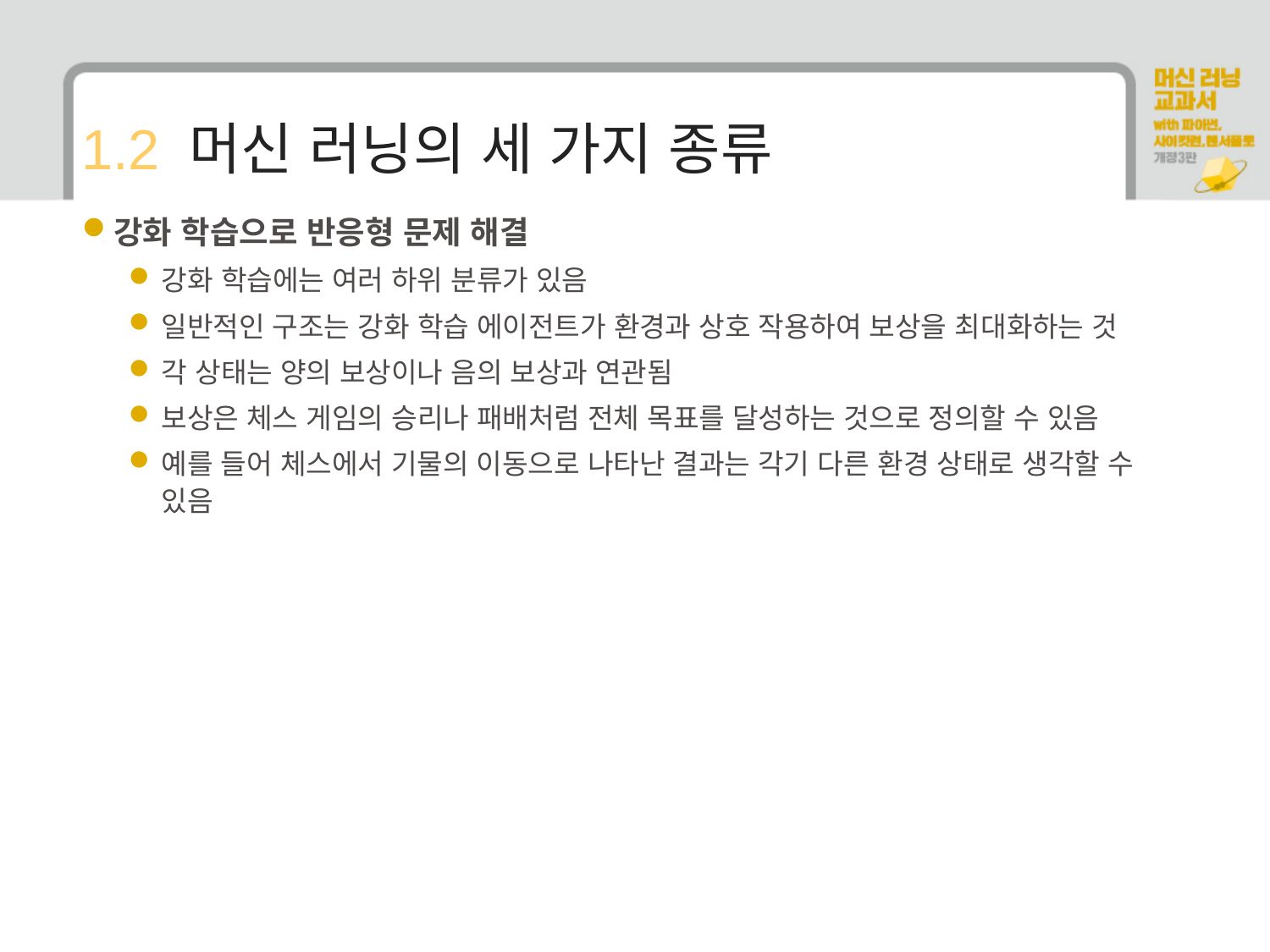

# 1.2 머신 러닝의 세 가지 종류
강화 학습으로 반응형 문제 해결
강화 학습에는 여러 하위 분류가 있음
일반적인 구조는 강화 학습 에이전트가 환경과 상호 작용하여 보상을 최대화하는 것
각 상태는 양의 보상이나 음의 보상과 연관됨
보상은 체스 게임의 승리나 패배처럼 전체 목표를 달성하는 것으로 정의할 수 있음
예를 들어 체스에서 기물의 이동으로 나타난 결과는 각기 다른 환경 상태로 생각할 수 있음